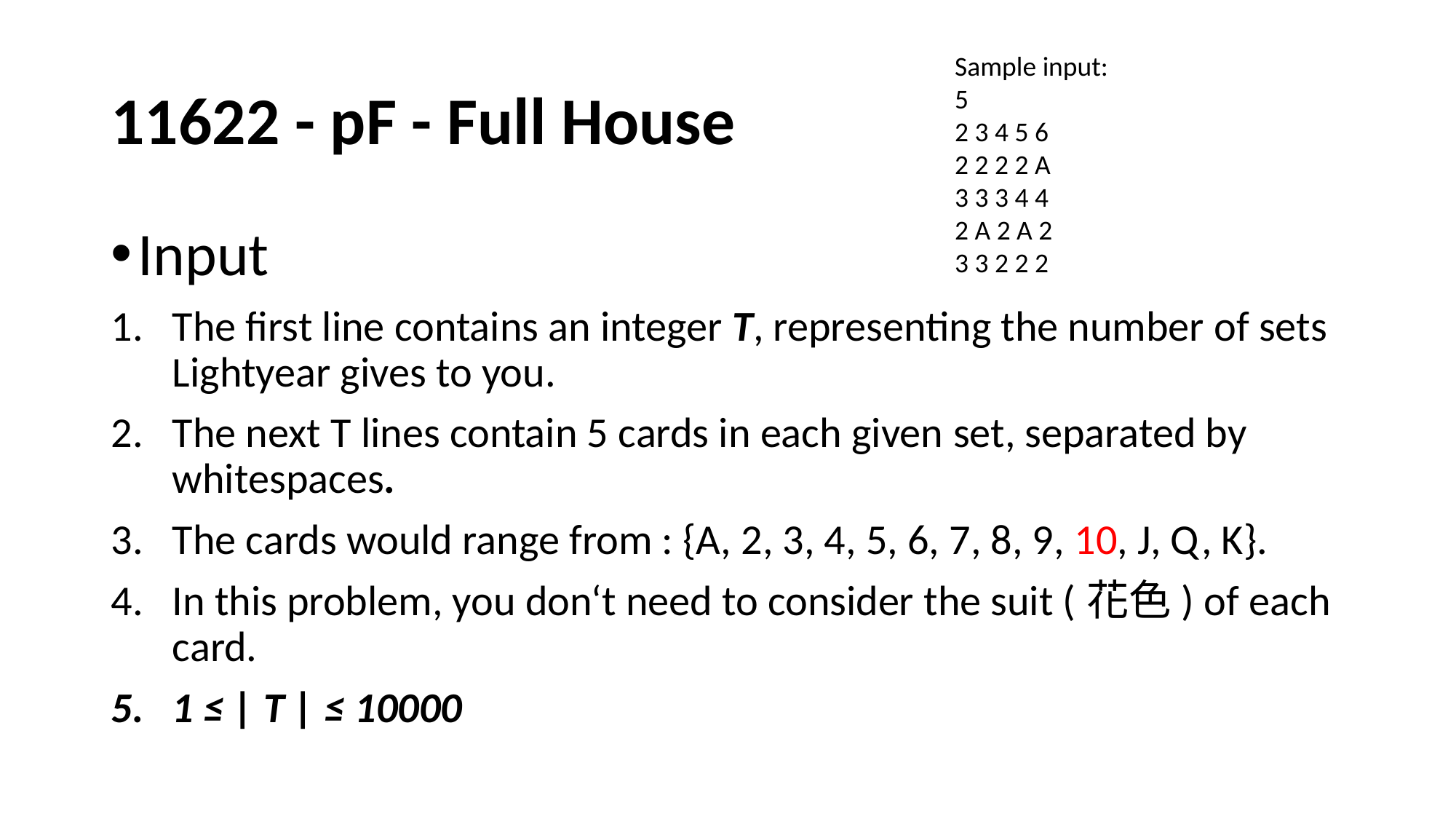

# 11622 - pF - Full House
Sample input:
5
2 3 4 5 6
2 2 2 2 A
3 3 3 4 4
2 A 2 A 2
3 3 2 2 2
Input
The first line contains an integer T, representing the number of sets Lightyear gives to you.
The next T lines contain 5 cards in each given set, separated by whitespaces.
The cards would range from : {A, 2, 3, 4, 5, 6, 7, 8, 9, 10, J, Q, K}.
In this problem, you don‘t need to consider the suit (花色) of each card.
1 ≤ | T | ≤ 10000